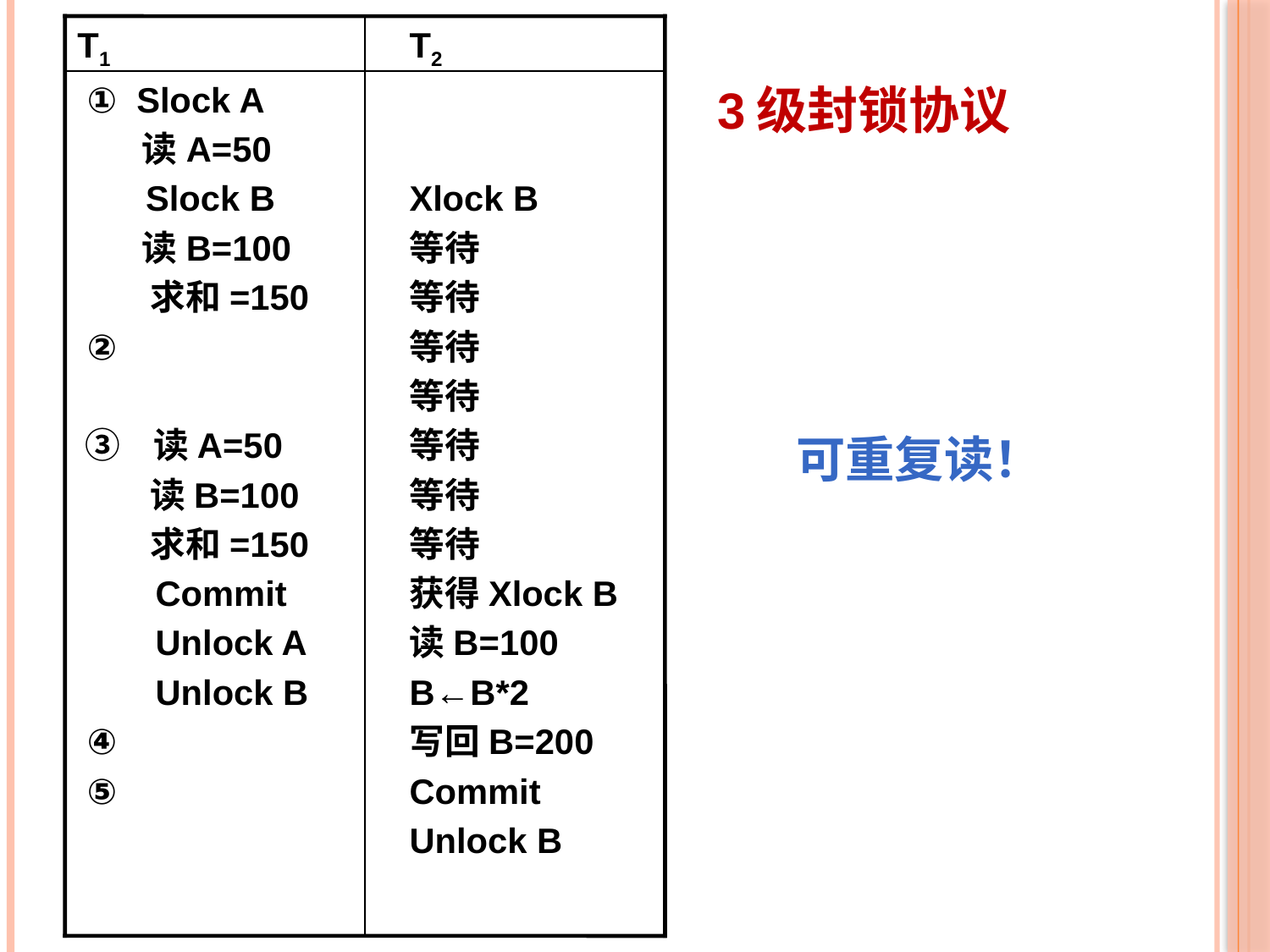

T1

T2

 ①  Slock A
       读A=50
       Slock B
       读B=100
        求和=150
 ②

 ③   读A=50
        读B=100
        求和=150
        Commit
        Unlock A
        Unlock B
 ④
 ⑤

Xlock B
等待
等待
等待
等待
等待
等待
等待
获得Xlock B
读B=100
B←B*2
写回B=200
Commit
Unlock B

# 3级封锁协议
可重复读！